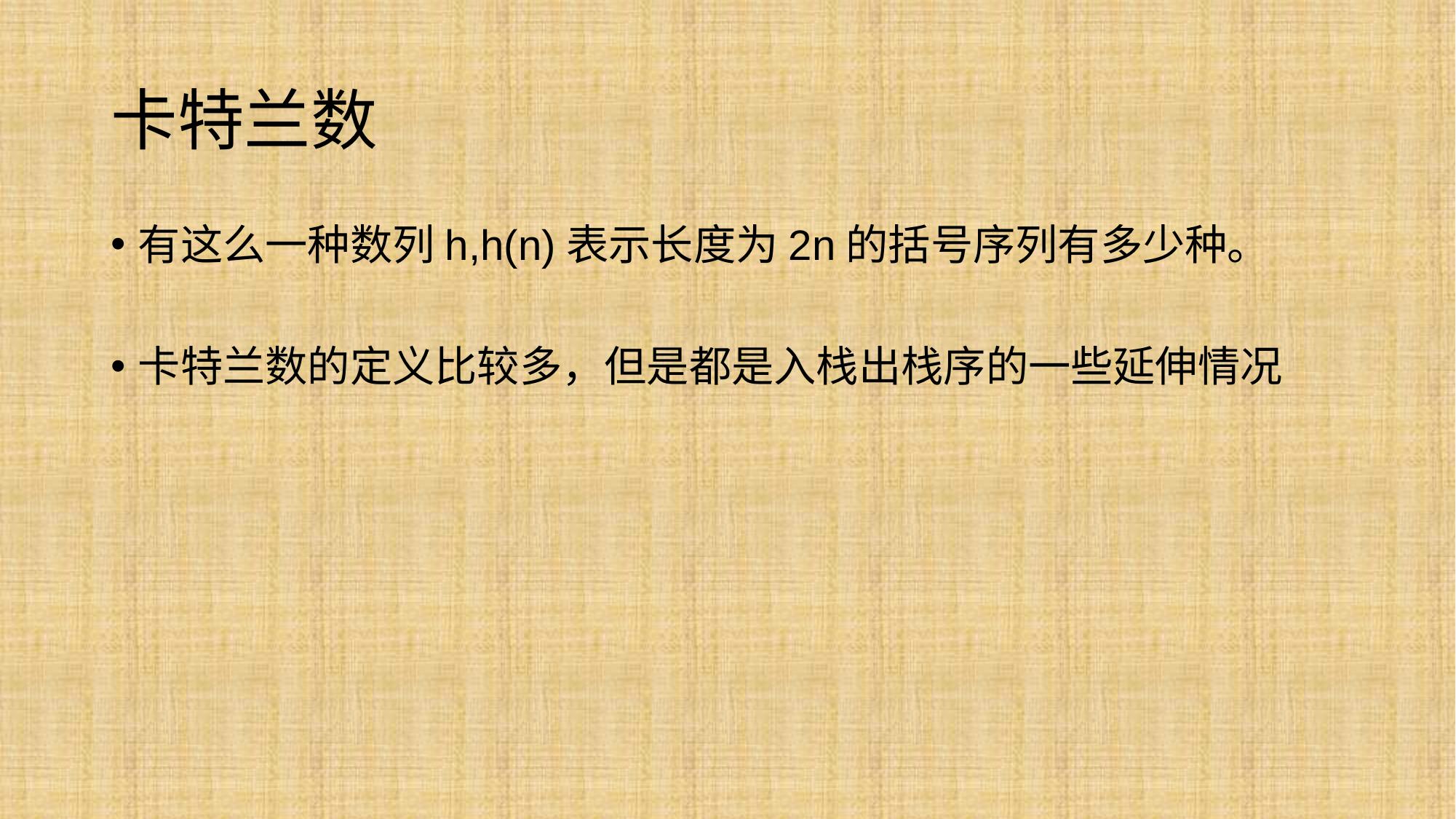

# 卡特兰数
有这么一种数列h,h(n)表示长度为2n的括号序列有多少种。

卡特兰数的定义比较多，但是都是入栈出栈序的一些延伸情况